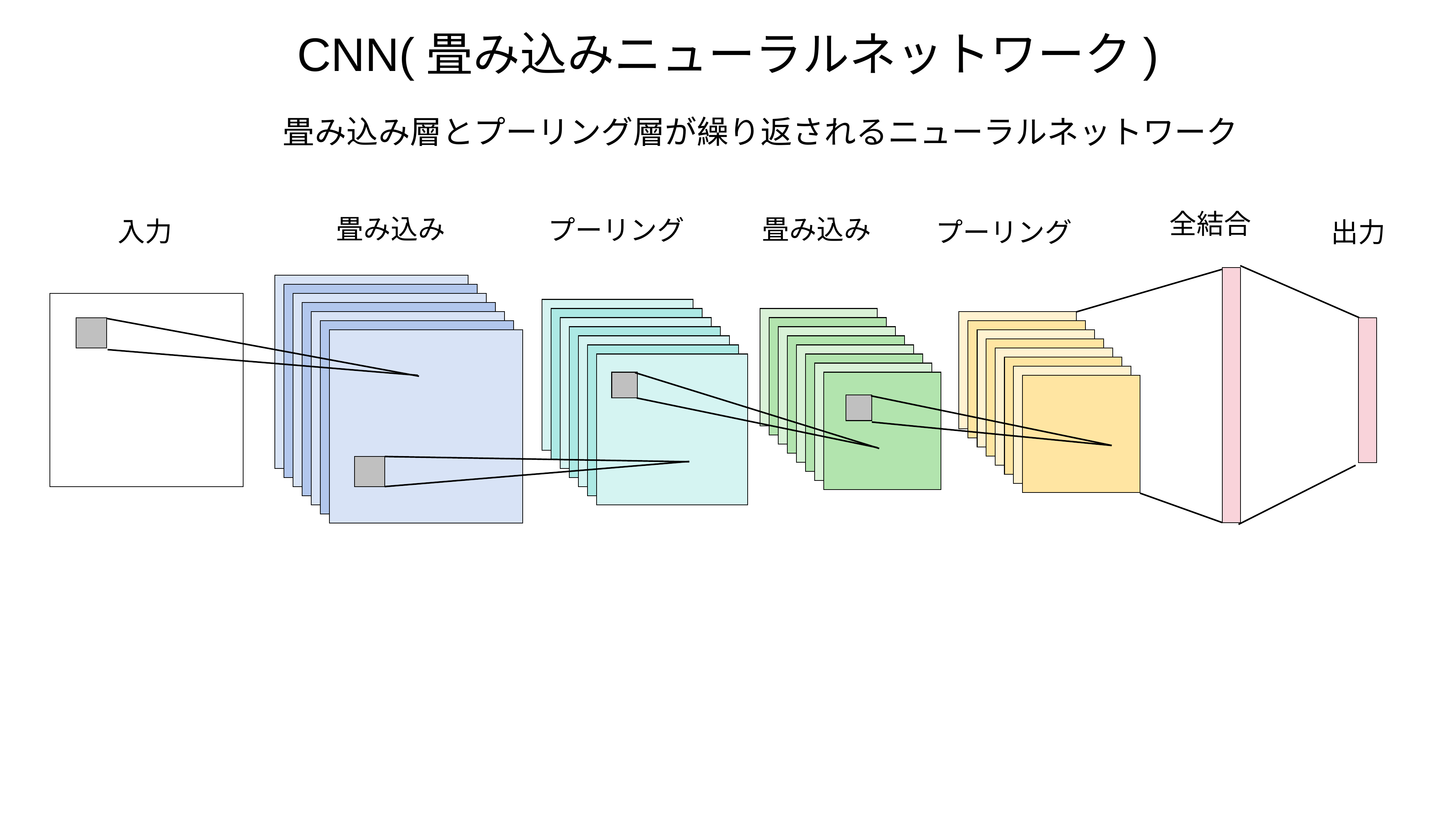

CNN(畳み込みニューラルネットワーク)
畳み込み層とプーリング層が繰り返されるニューラルネットワーク
全結合
畳み込み
畳み込み
プーリング
入力
プーリング
出力